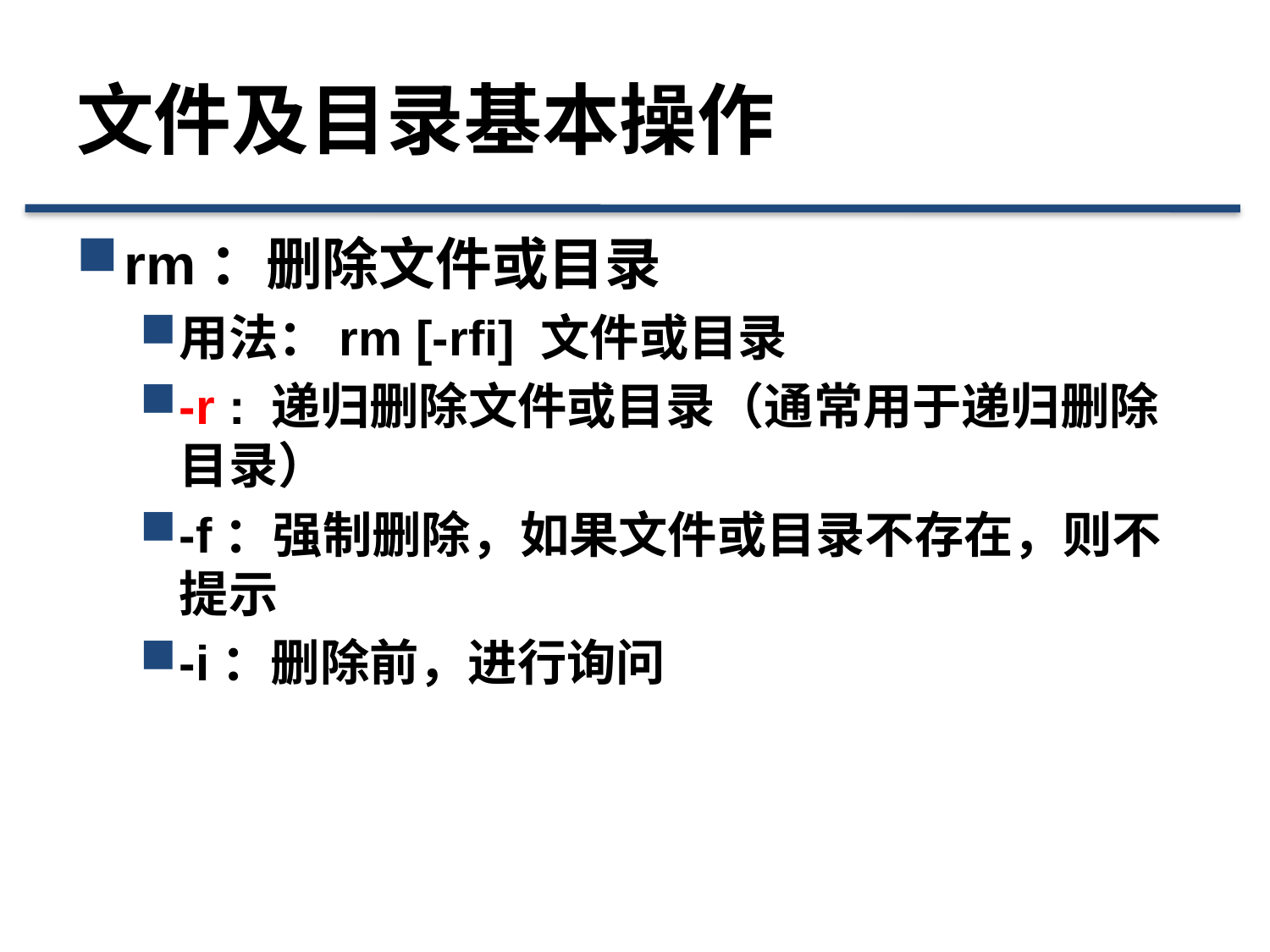

# 文件及目录基本操作
rm：删除文件或目录
用法：rm [-rfi] 文件或目录
-r : 递归删除文件或目录（通常用于递归删除目录）
-f：强制删除，如果文件或目录不存在，则不提示
-i：删除前，进行询问